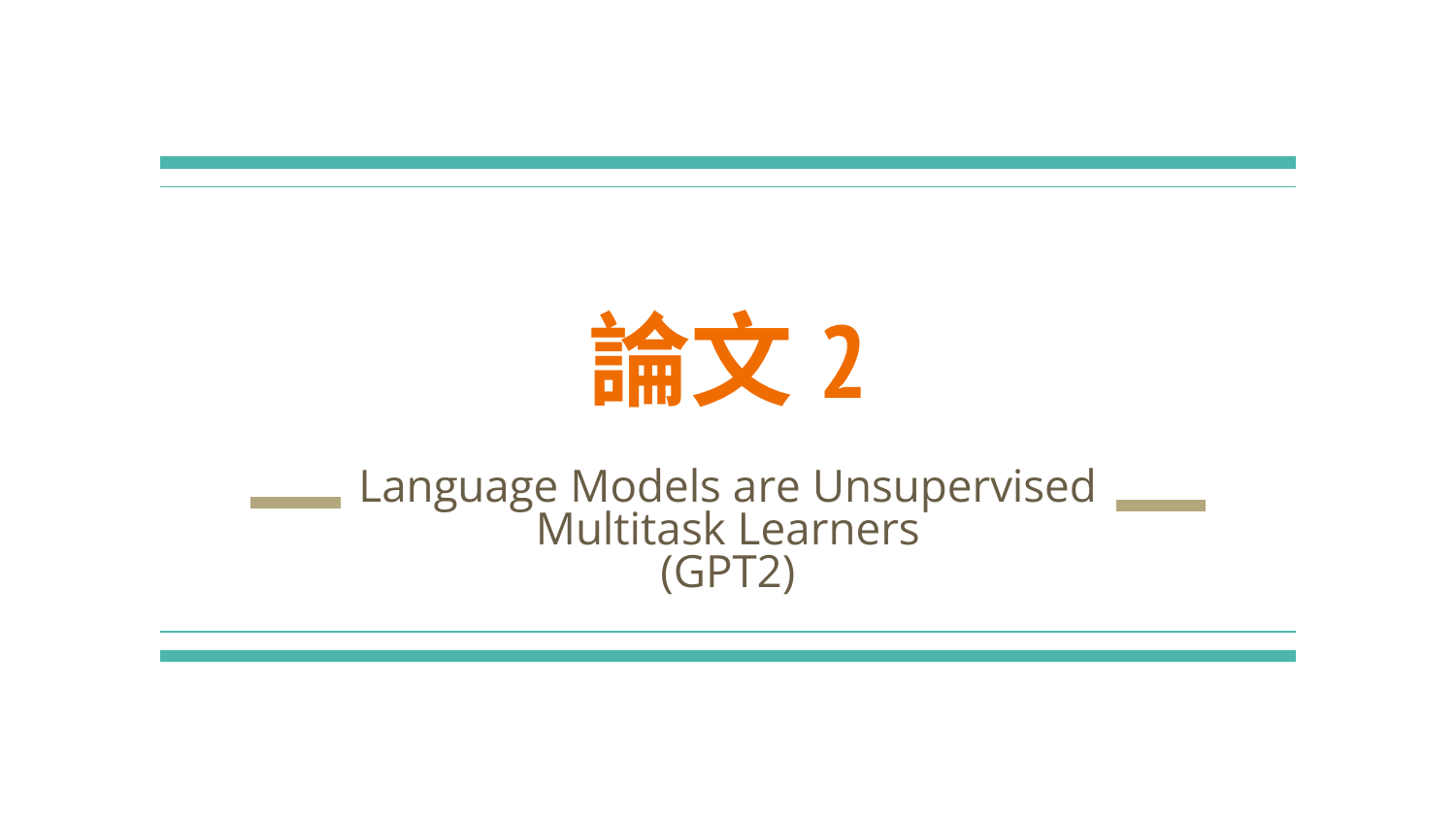

# 論文2
Language Models are Unsupervised Multitask Learners
(GPT2)